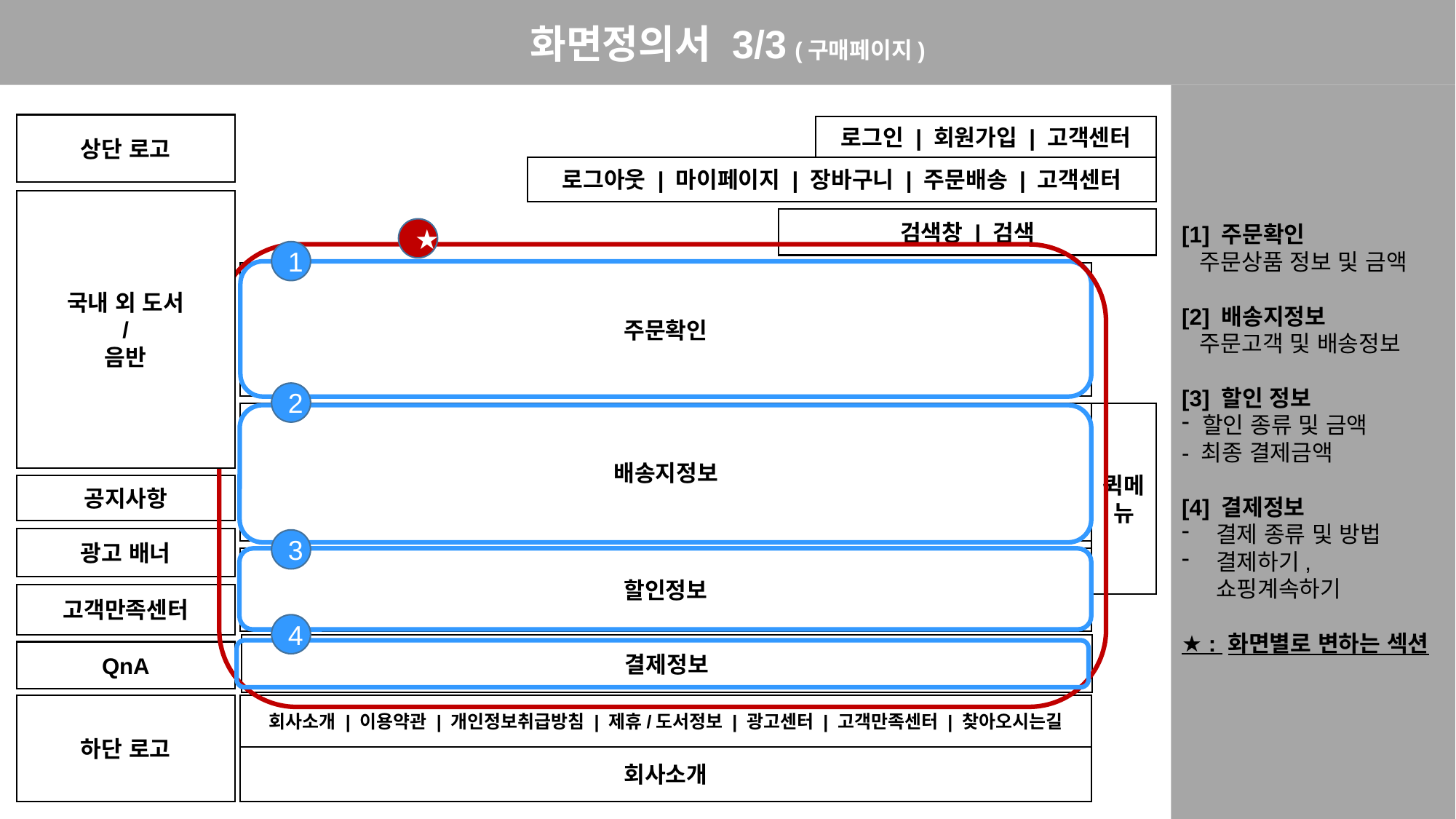

화면정의서 3/3 (구매페이지)

[1] 주문확인
  주문상품 정보 및 금액

[2] 배송지정보
  주문고객 및 배송정보

[3] 할인 정보
할인 종류 및 금액
- 최종 결제금액

[4] 결제정보
결제 종류 및 방법
결제하기, 쇼핑계속하기

★ : 화면별로 변하는 섹션

상단 로고
로그인 | 회원가입 | 고객센터
로그아웃 | 마이페이지 | 장바구니 | 주문배송 | 고객센터
주문 내역
검색창 | 검색
주문확인
정보 내역
배송지정보
퀵메뉴
공지사항
광고 배너
할인정보
고객만족센터
결제정보
QnA
하단 로고
회사소개 | 이용약관 | 개인정보취급방침 | 제휴/도서정보 | 광고센터 | 고객만족센터 | 찾아오시는길
회사소개
국내 외 도서
/
음반
★
1

2

3

4